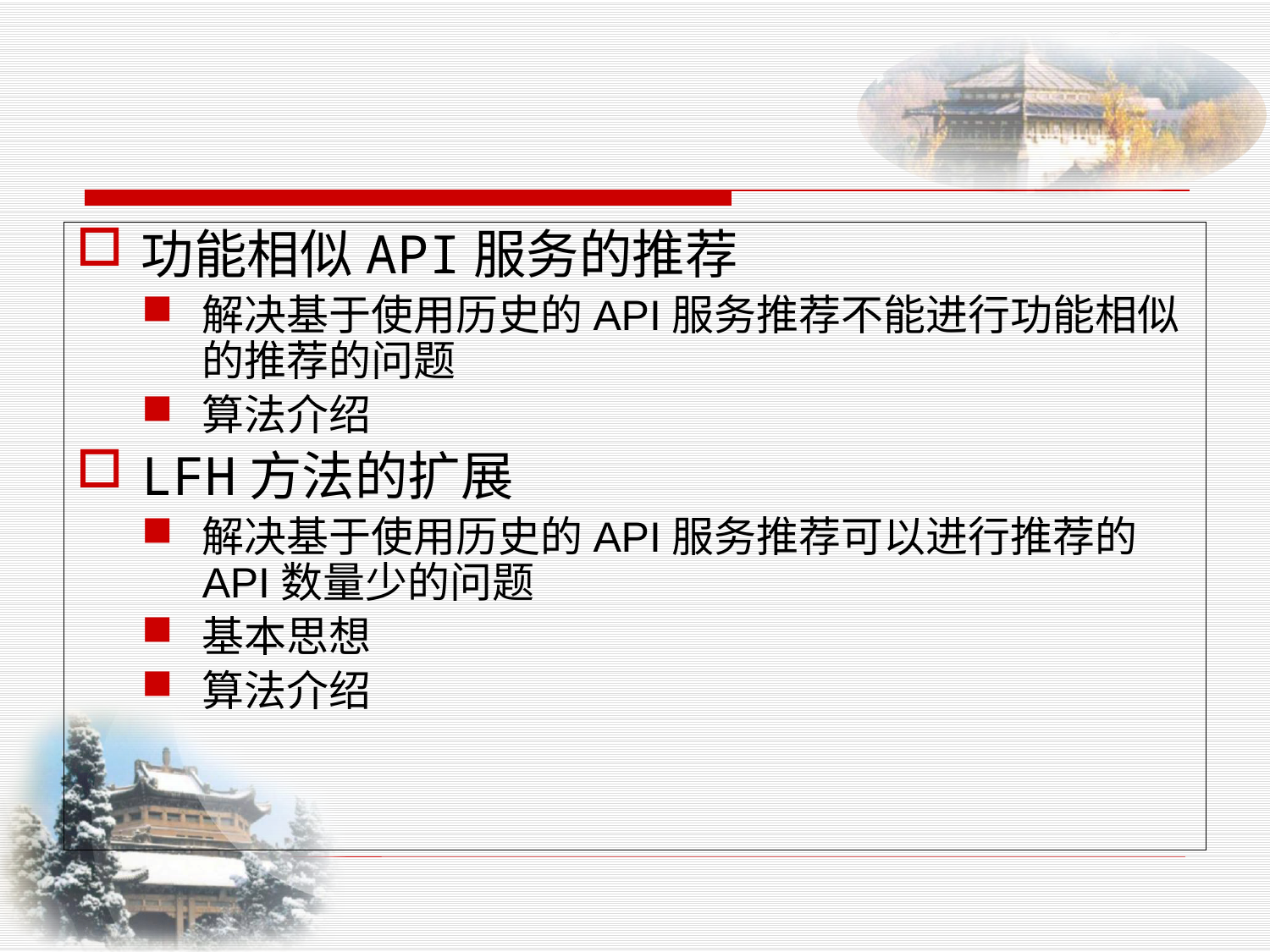

服务推荐方法（8/11）-服务推荐

功能相似API服务的推荐
解决基于使用历史的API服务推荐不能进行功能相似的推荐的问题
算法介绍
LFH方法的扩展
解决基于使用历史的API服务推荐可以进行推荐的API数量少的问题
基本思想
算法介绍